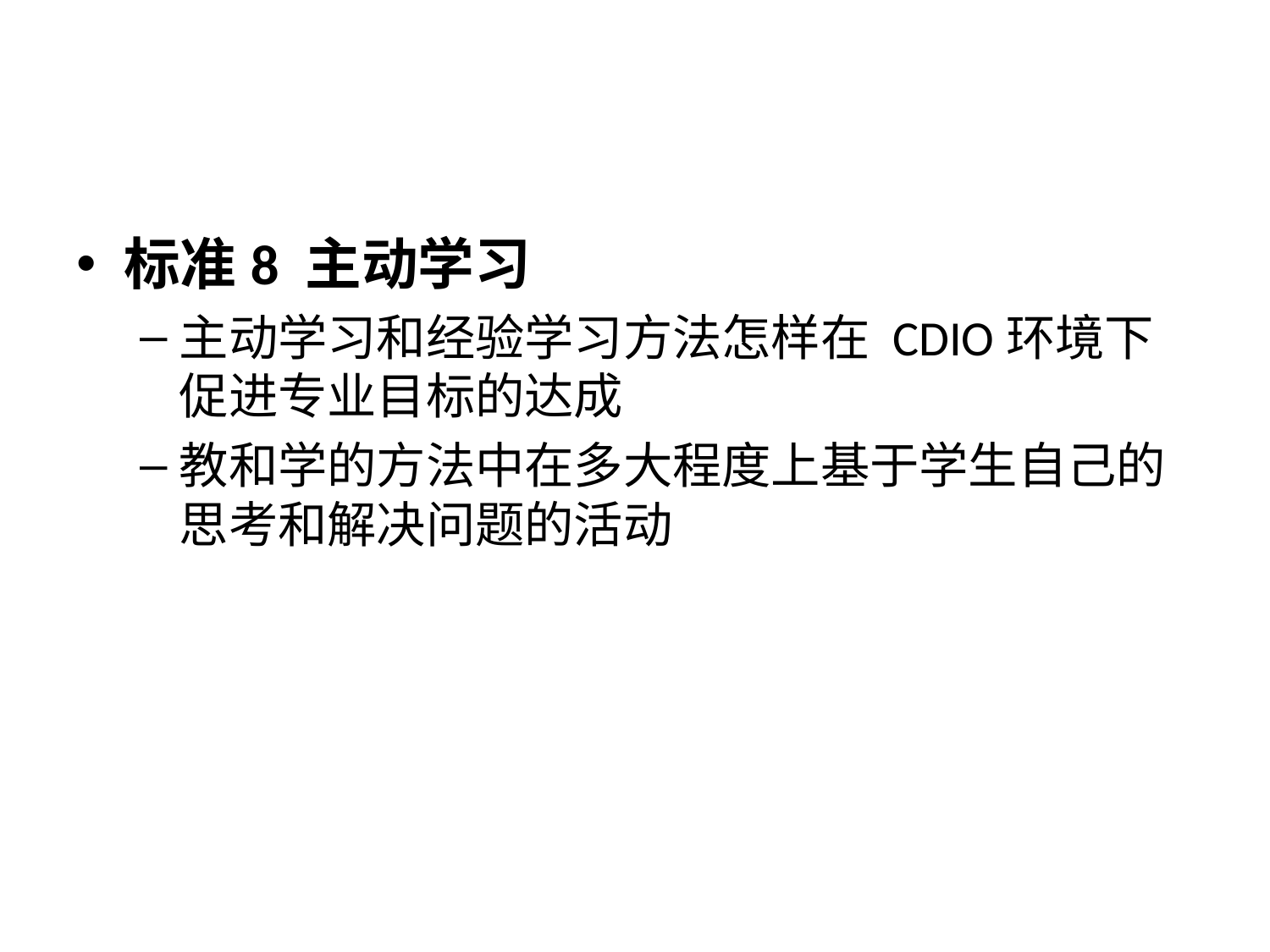

#
标准8 主动学习
主动学习和经验学习方法怎样在 CDIO环境下促进专业目标的达成
教和学的方法中在多大程度上基于学生自己的思考和解决问题的活动